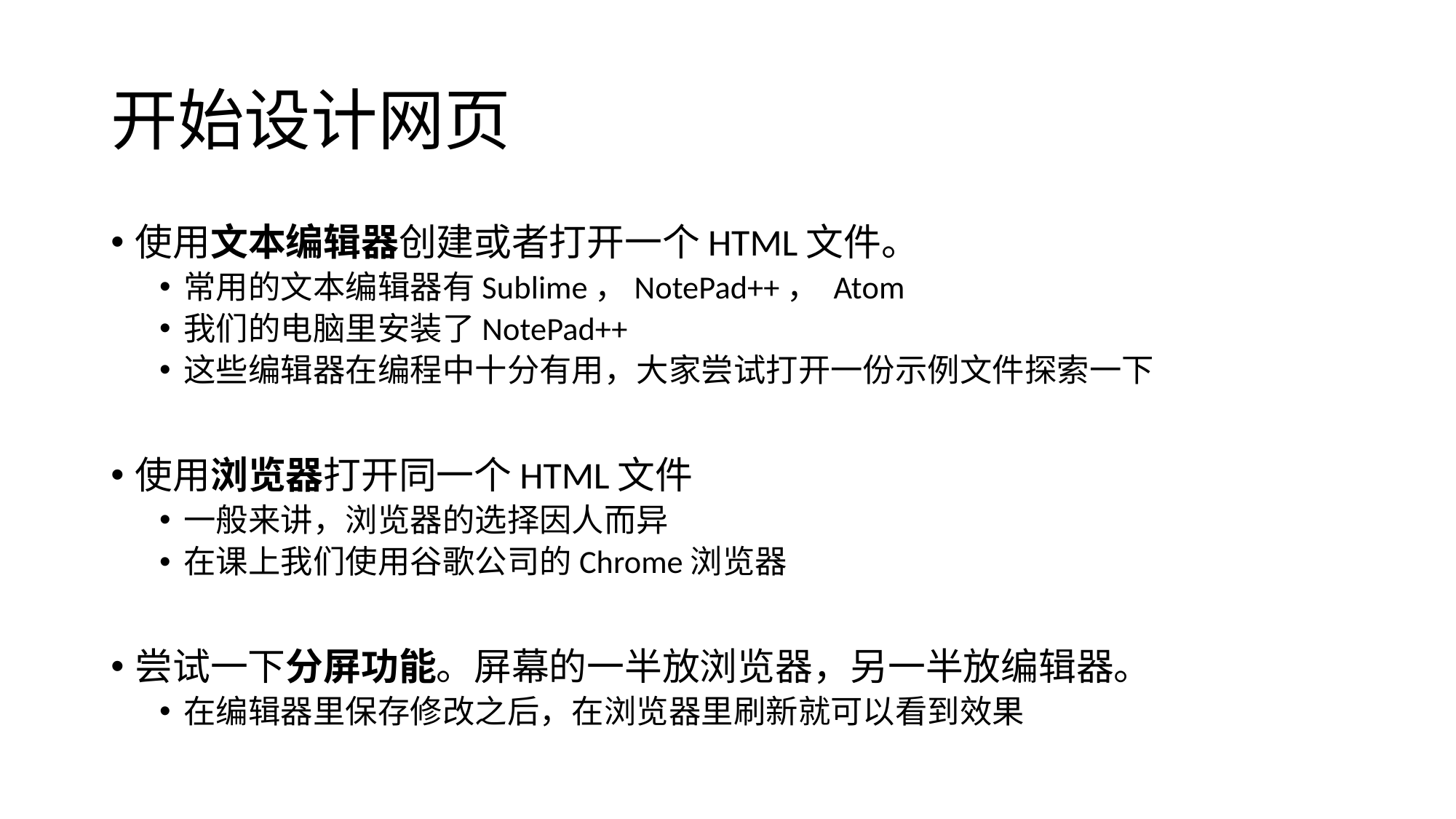

# 开始设计网页
使用文本编辑器创建或者打开一个HTML文件。
常用的文本编辑器有Sublime，NotePad++， Atom
我们的电脑里安装了NotePad++
这些编辑器在编程中十分有用，大家尝试打开一份示例文件探索一下

使用浏览器打开同一个HTML文件
一般来讲，浏览器的选择因人而异
在课上我们使用谷歌公司的Chrome浏览器

尝试一下分屏功能。屏幕的一半放浏览器，另一半放编辑器。
在编辑器里保存修改之后，在浏览器里刷新就可以看到效果